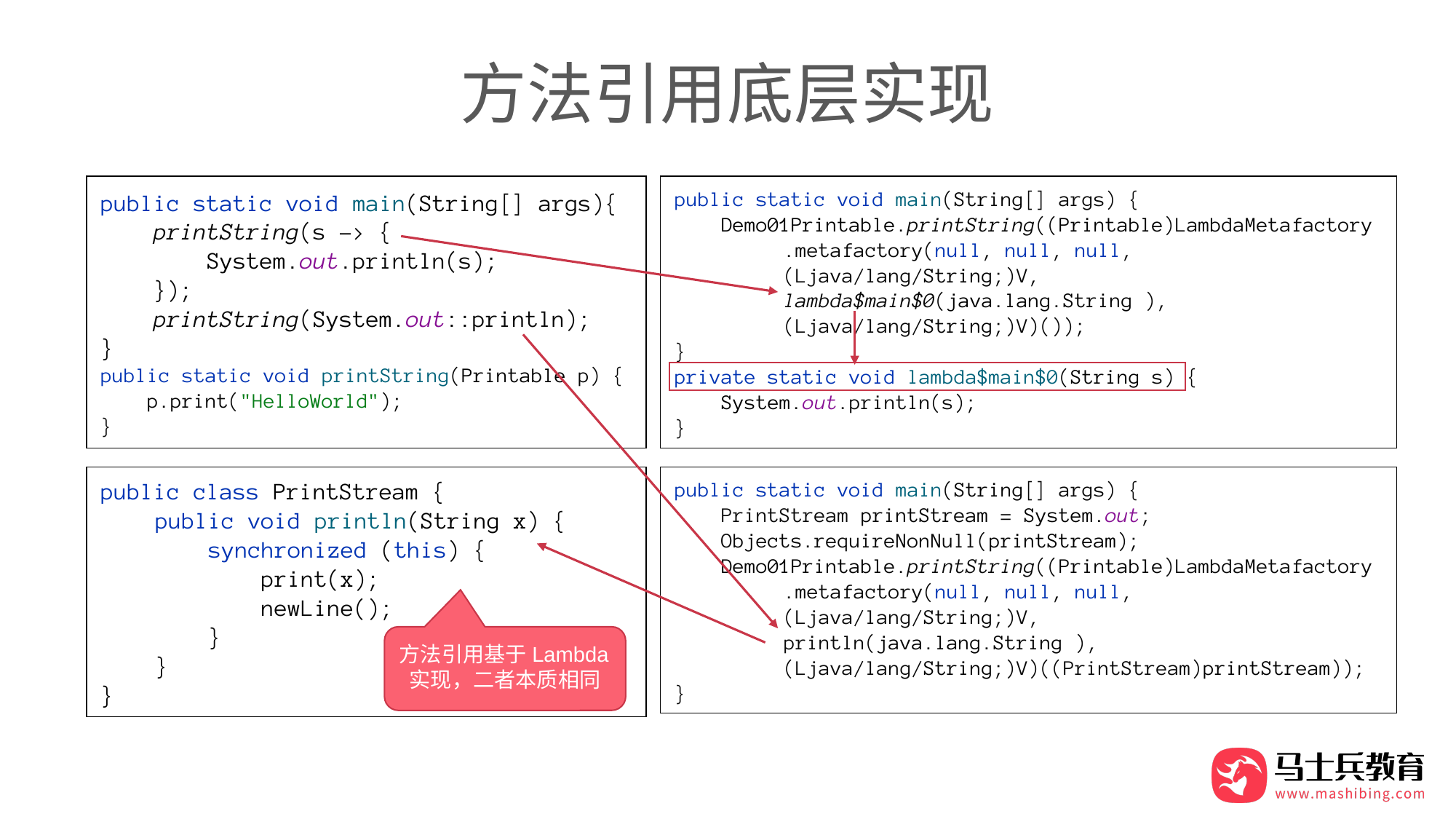

# 方法引用底层实现

public static void main(String[] args){
    printString(s -> {
        System.out.println(s);
    });
    printString(System.out::println);
}
public static void printString(Printable p) {
    p.print("HelloWorld");
}
public static void main(String[] args) {
    Demo01Printable.printString((Printable)LambdaMetafactory
	.metafactory(null, null, null,
	(Ljava/lang/String;)V,
	lambda$main$0(java.lang.String ),
	(Ljava/lang/String;)V)());
}
private static void lambda$main$0(String s) {
    System.out.println(s);
}

public class PrintStream {
public void println(String x) {
    synchronized (this) {
        print(x);
        newLine();
    }
}
}
public static void main(String[] args) {
    PrintStream printStream = System.out;
    Objects.requireNonNull(printStream);
    Demo01Printable.printString((Printable)LambdaMetafactory
	.metafactory(null, null, null,
	(Ljava/lang/String;)V,
	println(java.lang.String ),
	(Ljava/lang/String;)V)((PrintStream)printStream));
}
方法引用基于Lambda实现，二者本质相同